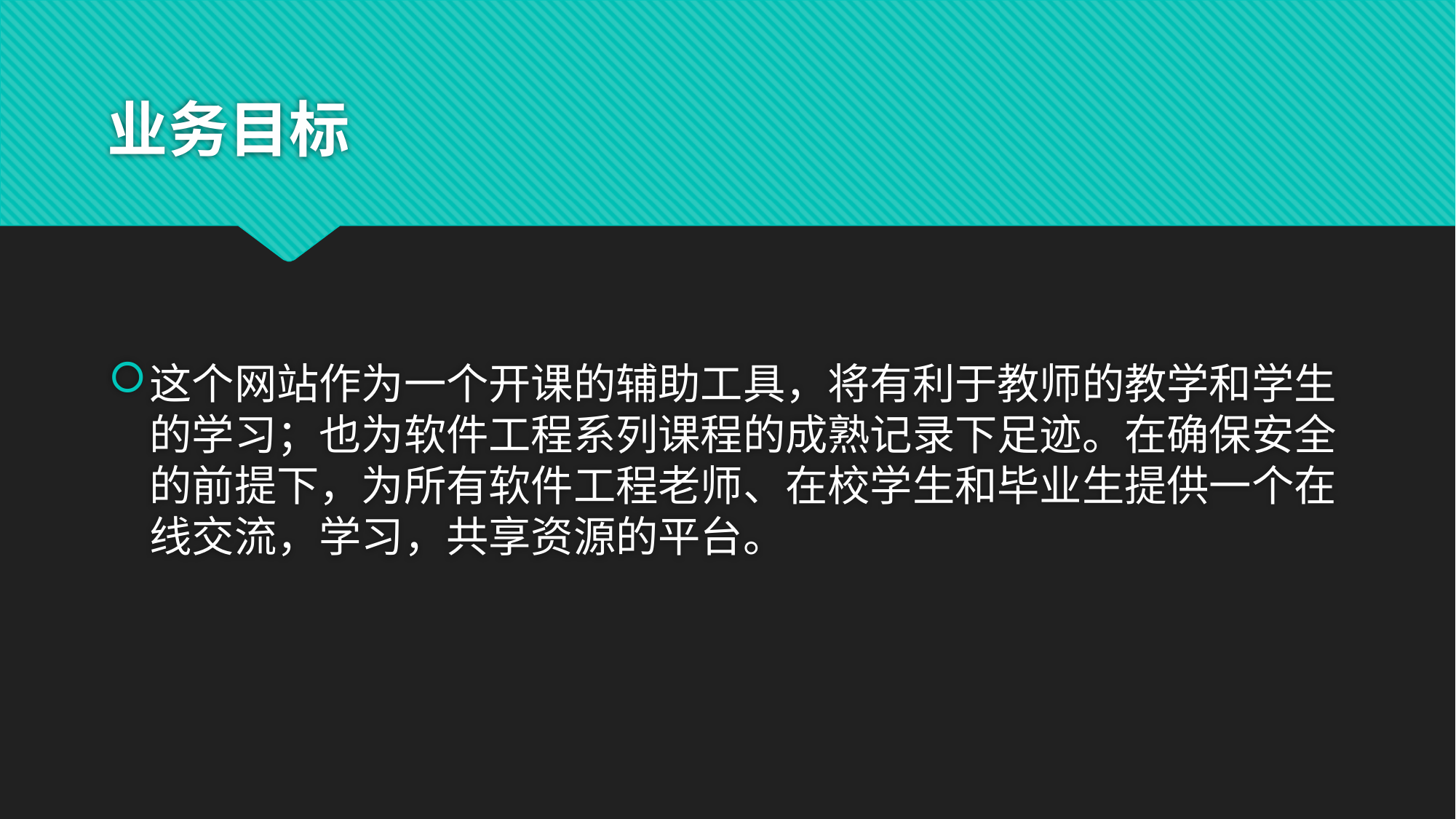

# 业务目标
这个网站作为一个开课的辅助工具，将有利于教师的教学和学生的学习；也为软件工程系列课程的成熟记录下足迹。在确保安全的前提下，为所有软件工程老师、在校学生和毕业生提供一个在线交流，学习，共享资源的平台。